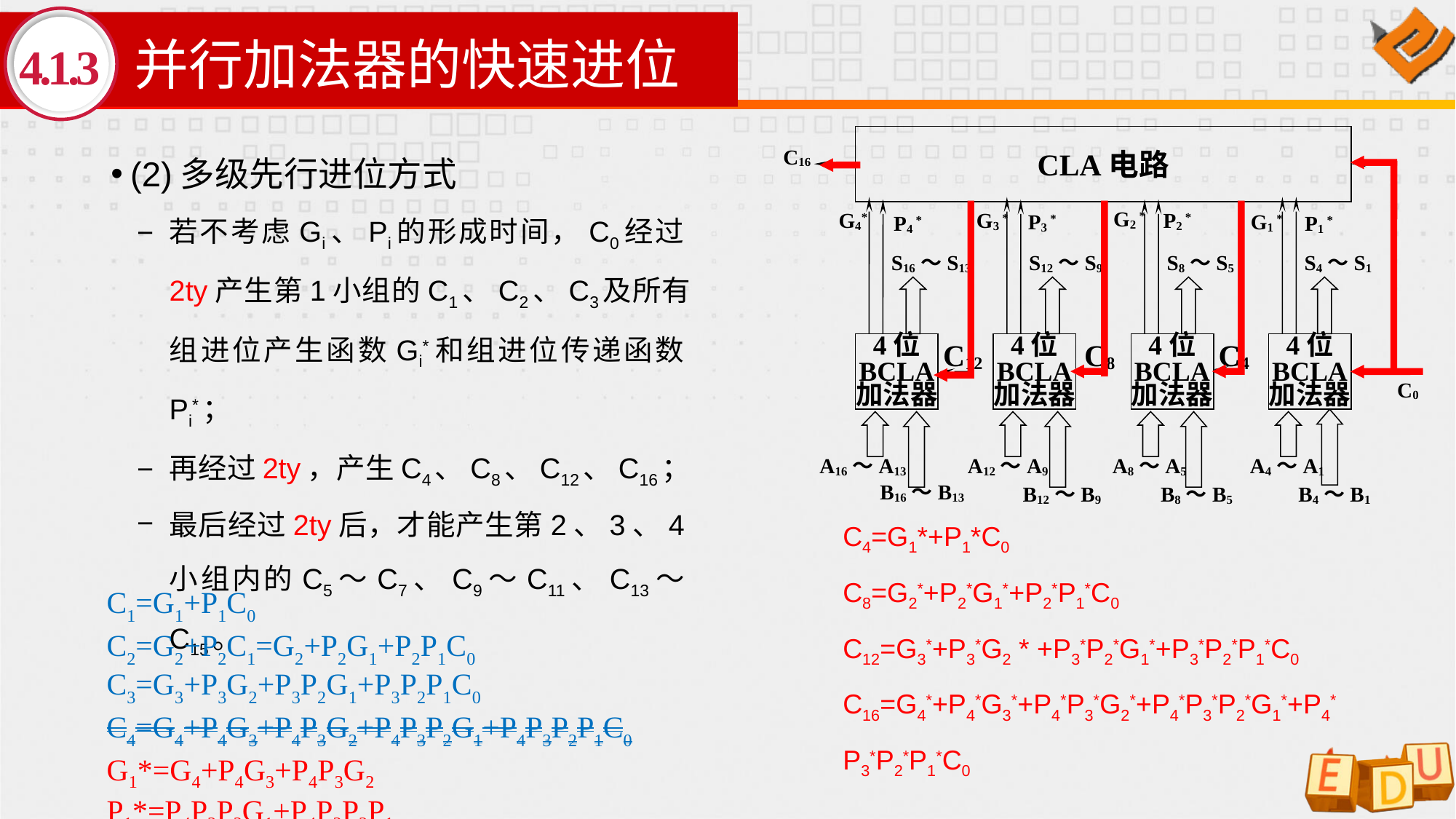

# 并行加法器的快速进位
4.1.3

C4=G1*+P1*C0
C8=G2*+P2*G1*+P2*P1*C0
C12=G3*+P3*G2 * +P3*P2*G1*+P3*P2*P1*C0
C16=G4*+P4*G3*+P4*P3*G2*+P4*P3*P2*G1*+P4*P3*P2*P1*C0
(2)多级先行进位方式
若不考虑Gi、Pi的形成时间，C0经过2ty产生第1小组的C1、C2、C3及所有组进位产生函数Gi*和组进位传递函数Pi*；
再经过2ty，产生C4、C8、C12、C16；
最后经过2ty后，才能产生第2、3、4小组内的C5～C7、C9～C11、C13～C15。

CLA电路
C16

G2 *
G4*
P2 *

G3 *
P3 *
G1 *

P4 *
P1 *
S16～S13
S12～S9
S8～S5
S4～S1

C12
C8
C4
4位
BCLA
加法器
4位
BCLA
加法器
4位
BCLA
加法器
4位
BCLA
加法器

C0

A16～A13
A12～A9
A8～A5
A4～A1
B16～B13
B12～B9
B8～B5
B4～B1

C1=G1+P1C0
C2=G2+P2C1=G2+P2G1+P2P1C0
C3=G3+P3G2+P3P2G1+P3P2P1C0
C4=G4+P4G3+P4P3G2+P4P3P2G1+P4P3P2P1C0
G1*=G4+P4G3+P4P3G2
P1*=P4P3P2G1+P4P3P2P1